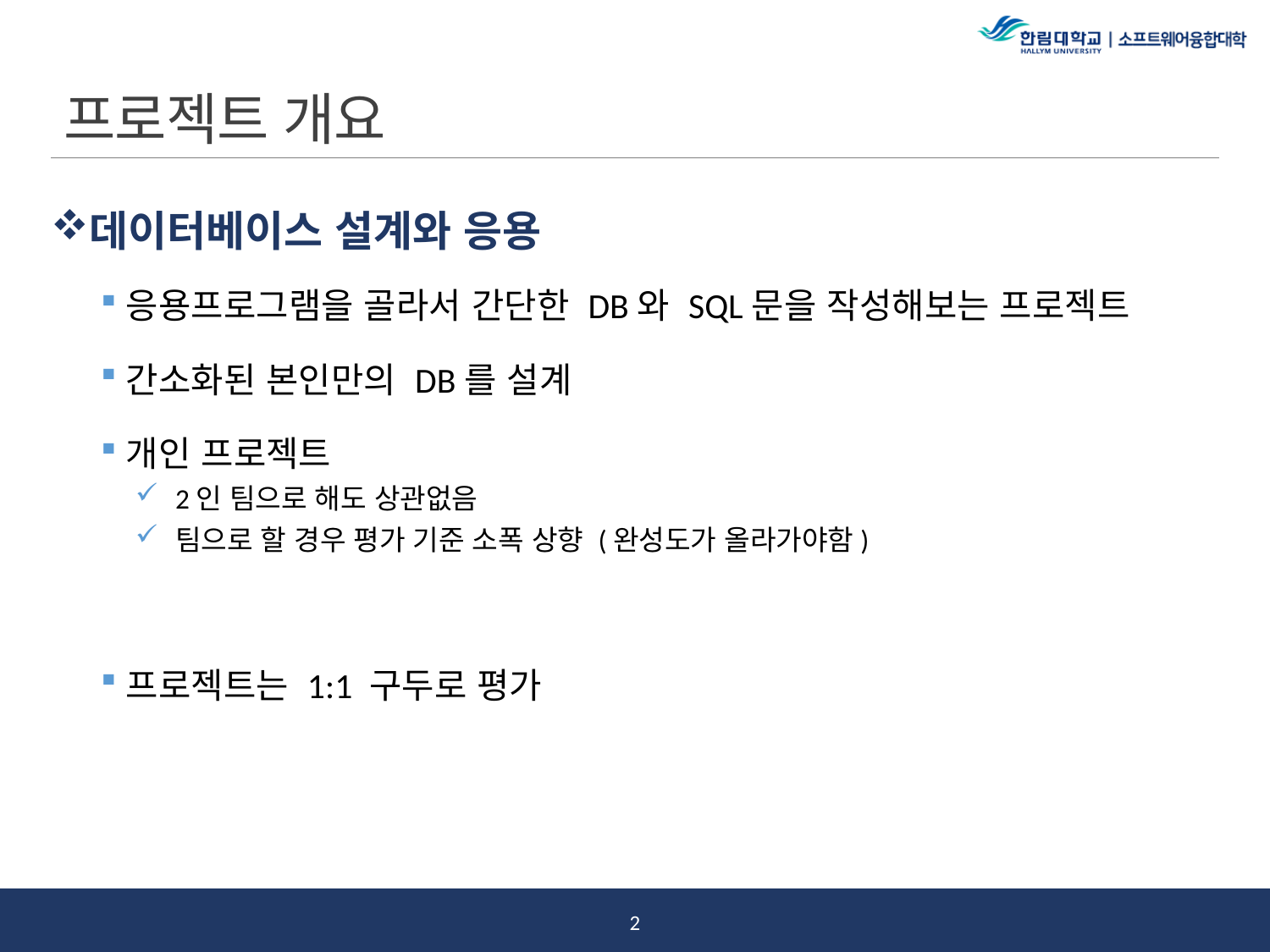

# 프로젝트 개요
데이터베이스 설계와 응용
응용프로그램을 골라서 간단한 DB와 SQL문을 작성해보는 프로젝트
간소화된 본인만의 DB를 설계
개인 프로젝트
2인 팀으로 해도 상관없음
팀으로 할 경우 평가 기준 소폭 상향 (완성도가 올라가야함)

프로젝트는 1:1 구두로 평가
2